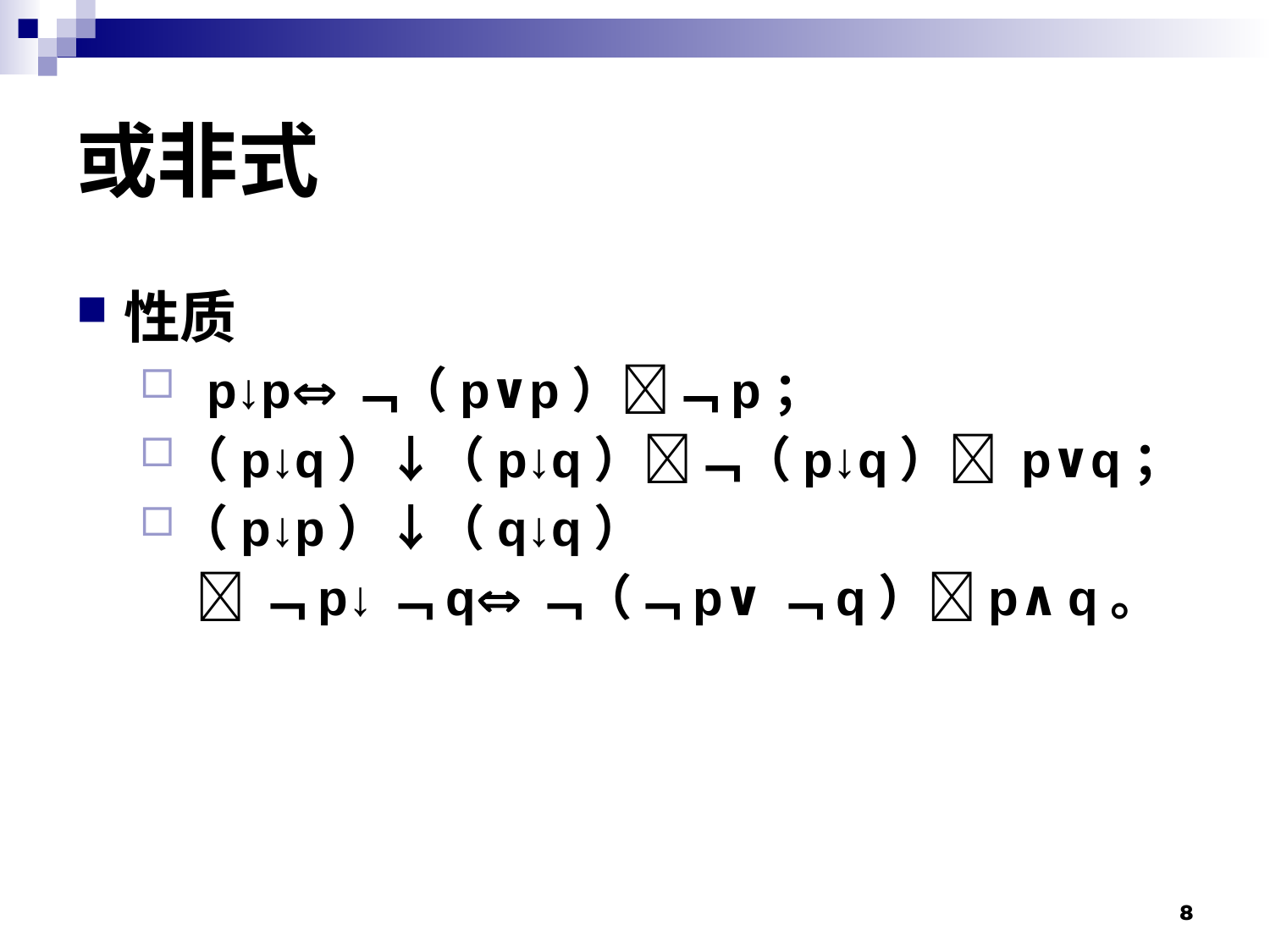

# 或非式
性质
  p↓p⇔﹁（p∨p）⇔﹁p；
（p↓q）↓（p↓q）⇔﹁（p↓q）⇔ p∨q；
（p↓p）↓（q↓q）
     ⇔﹁p↓﹁q⇔﹁（﹁p∨﹁q）⇔p∧q。

8